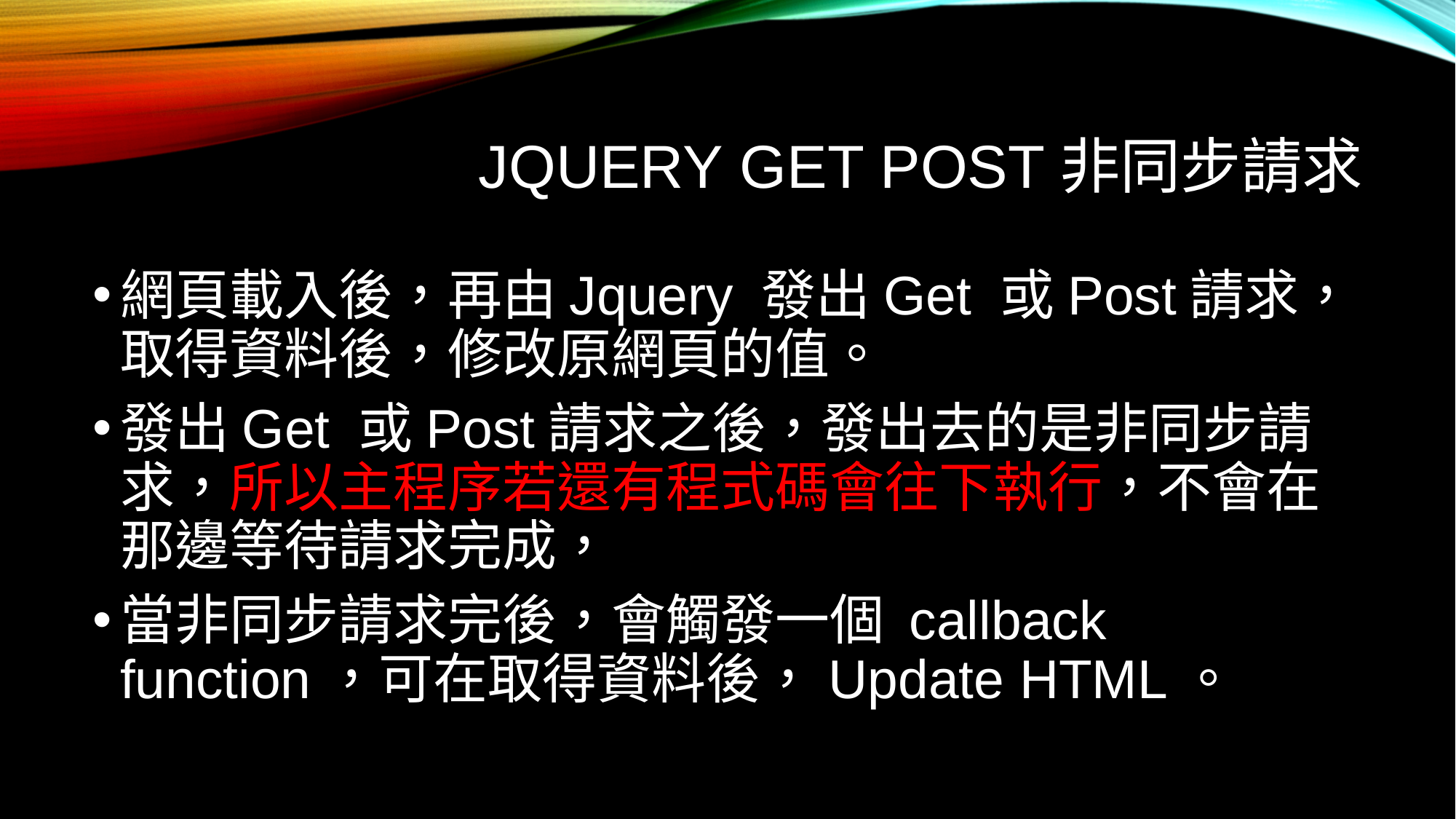

# JQUERY GET POST非同步請求
網頁載入後，再由Jquery 發出Get 或Post請求，取得資料後，修改原網頁的值。
發出Get 或Post請求之後，發出去的是非同步請求，所以主程序若還有程式碼會往下執行，不會在那邊等待請求完成，
當非同步請求完後，會觸發一個 callback function，可在取得資料後，Update HTML。